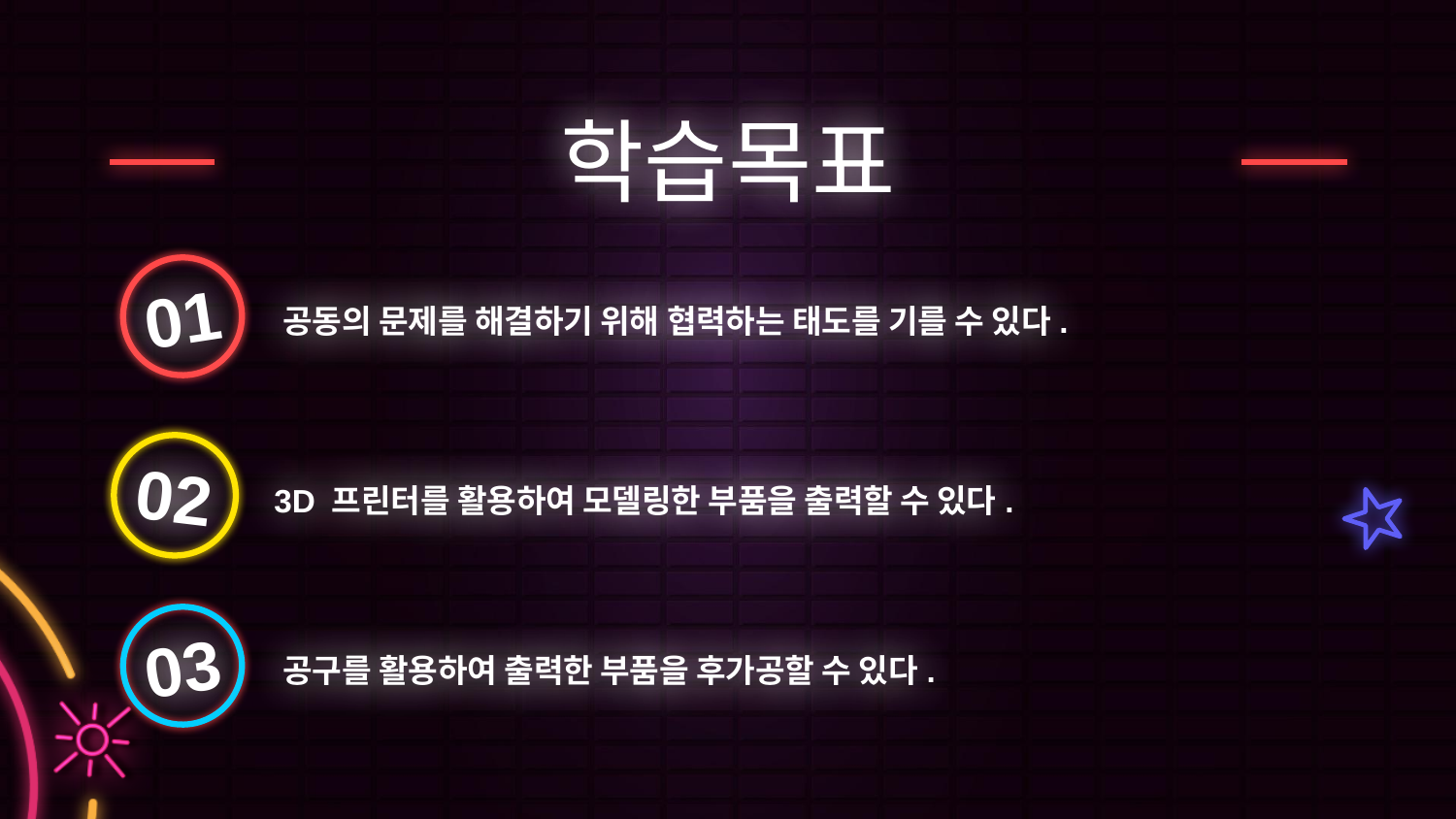

학습목표

01
공동의 문제를 해결하기 위해 협력하는 태도를 기를 수 있다.

02
3D 프린터를 활용하여 모델링한 부품을 출력할 수 있다.

03
공구를 활용하여 출력한 부품을 후가공할 수 있다.